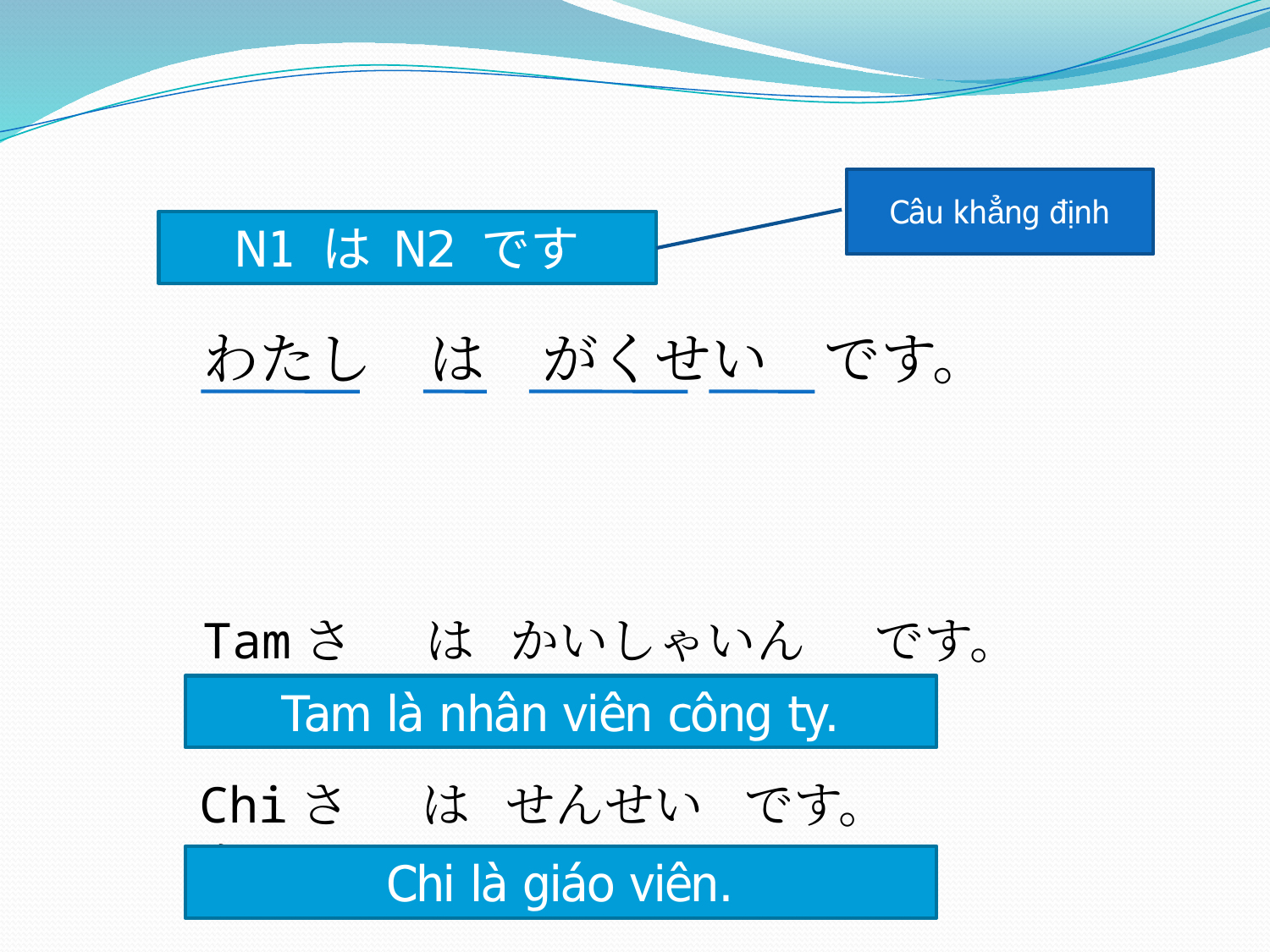

Câu khẳng định
N1 は N2 です
わたし　は　がくせい　です。
です。
Tamさん
は
かいしゃいん
Tam là nhân viên công ty.
Chiさん
は
せんせい
です。
Chi là giáo viên.